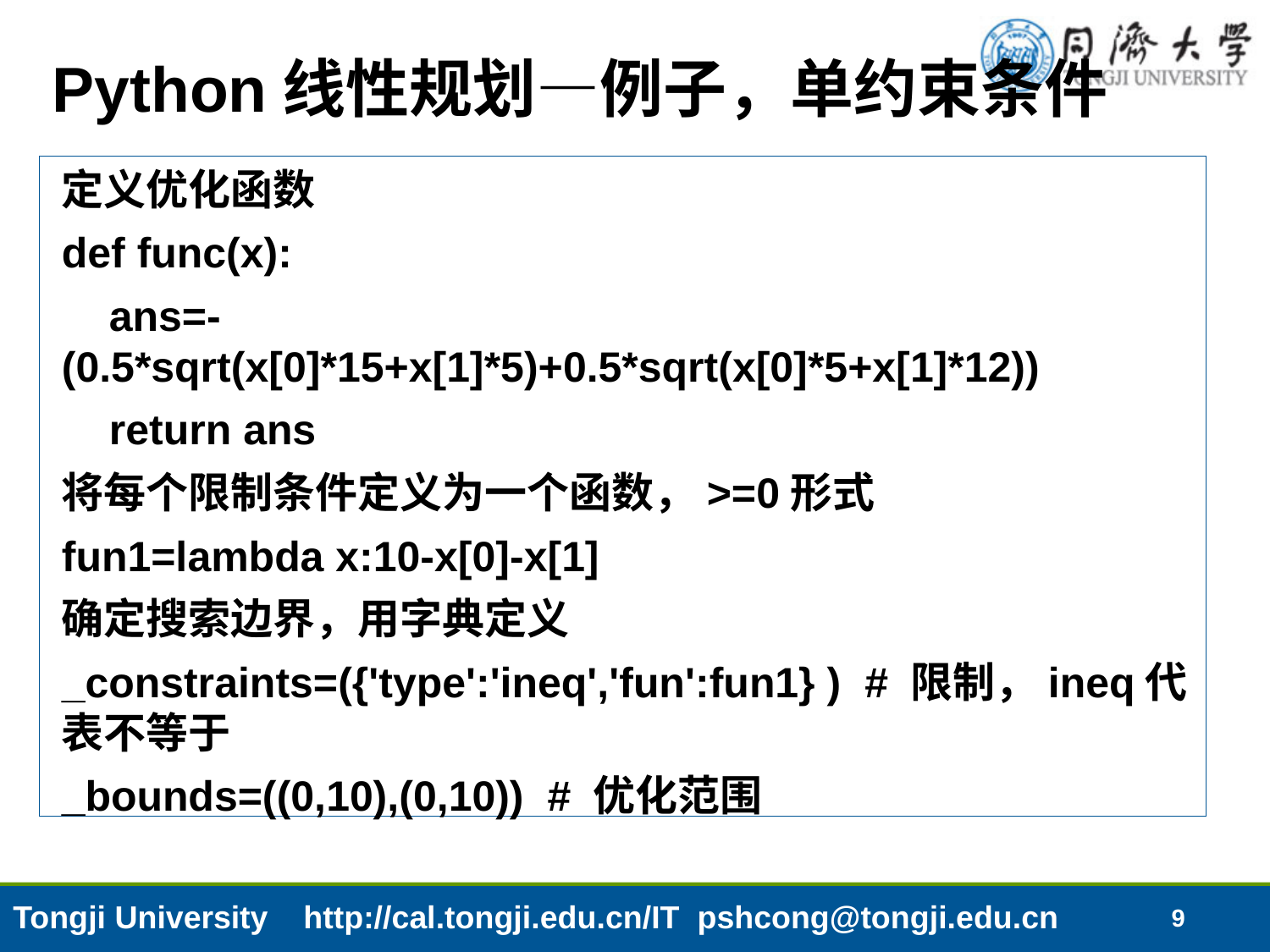

# Python线性规划—例子，单约束条件

定义优化函数
def func(x):
    ans=-(0.5*sqrt(x[0]*15+x[1]*5)+0.5*sqrt(x[0]*5+x[1]*12))
    return ans
将每个限制条件定义为一个函数，>=0形式
fun1=lambda x:10-x[0]-x[1]
确定搜索边界，用字典定义
_constraints=({'type':'ineq','fun':fun1} )  # 限制，ineq代表不等于
_bounds=((0,10),(0,10))  # 优化范围